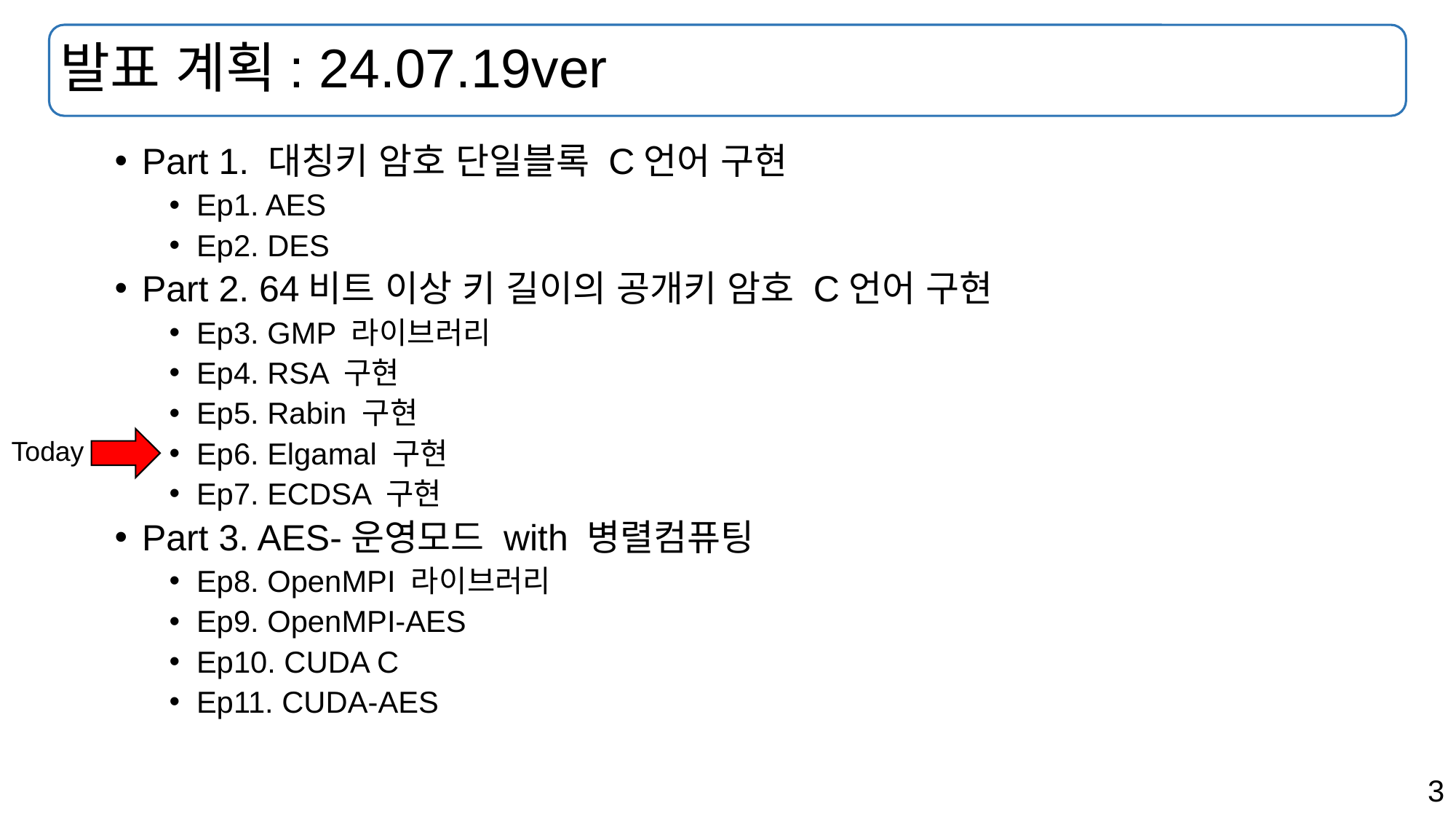

# 발표 계획: 24.07.19ver
Part 1. 대칭키 암호 단일블록 C언어 구현
Ep1. AES
Ep2. DES
Part 2. 64비트 이상 키 길이의 공개키 암호 C언어 구현
Ep3. GMP 라이브러리
Ep4. RSA 구현
Ep5. Rabin 구현
Ep6. Elgamal 구현
Ep7. ECDSA 구현
Part 3. AES-운영모드 with 병렬컴퓨팅
Ep8. OpenMPI 라이브러리
Ep9. OpenMPI-AES
Ep10. CUDA C
Ep11. CUDA-AES

Today